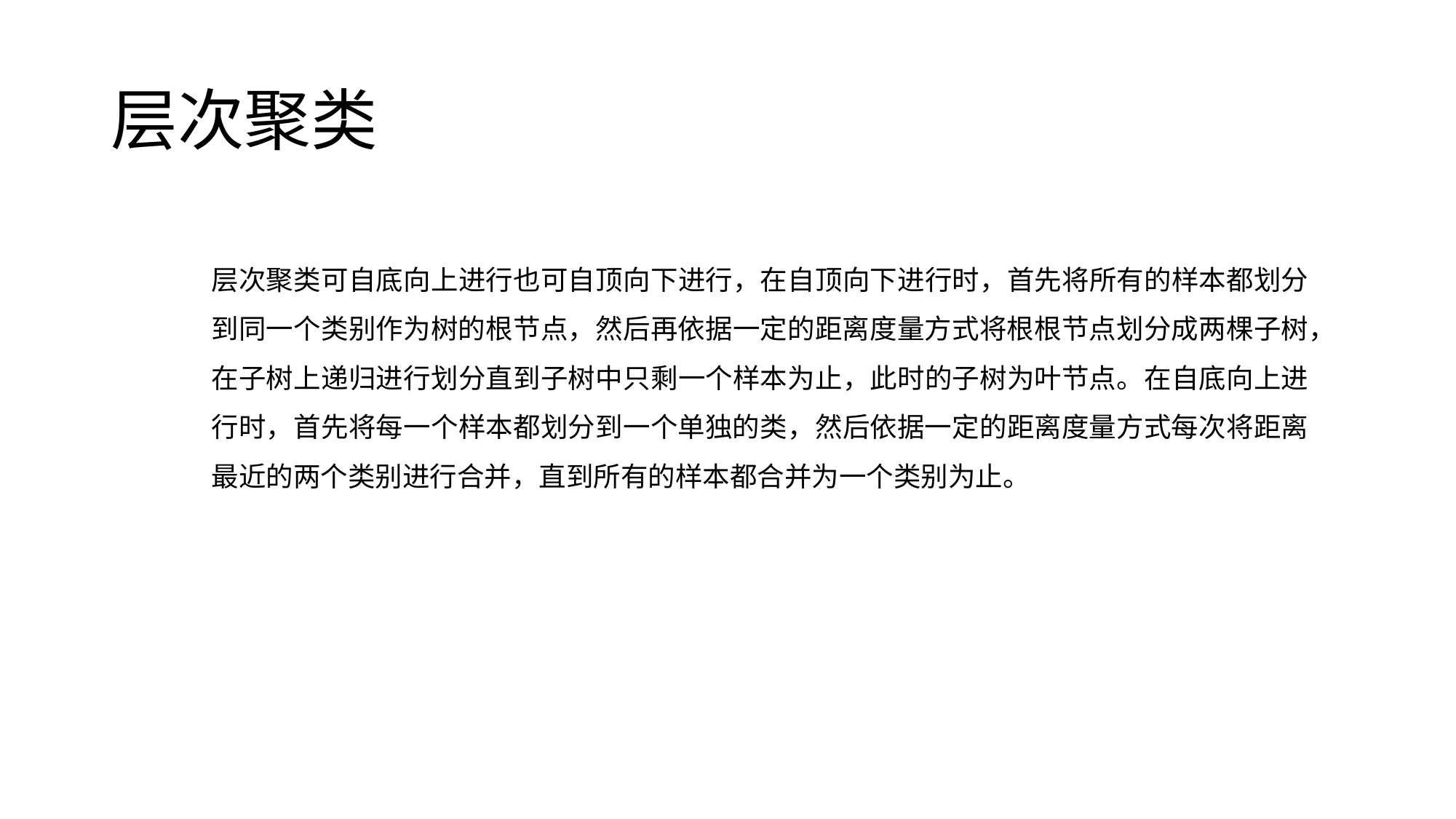

# 层次聚类
层次聚类可自底向上进行也可自顶向下进行，在自顶向下进行时，首先将所有的样本都划分到同一个类别作为树的根节点，然后再依据一定的距离度量方式将根根节点划分成两棵子树，在子树上递归进行划分直到子树中只剩一个样本为止，此时的子树为叶节点。在自底向上进行时，首先将每一个样本都划分到一个单独的类，然后依据一定的距离度量方式每次将距离最近的两个类别进行合并，直到所有的样本都合并为一个类别为止。